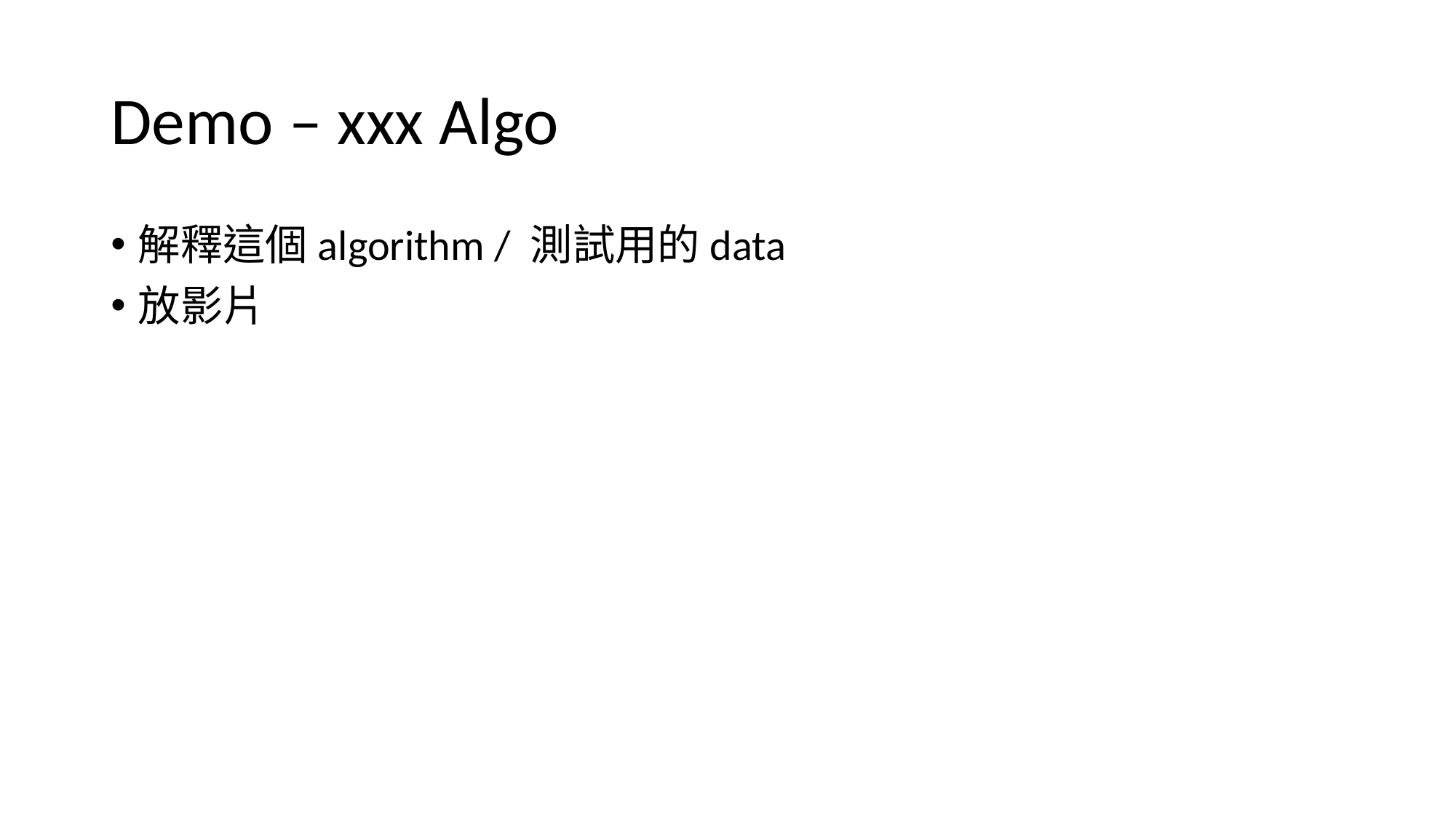

# Demo – xxx Algo
解釋這個algorithm / 測試用的data
放影片